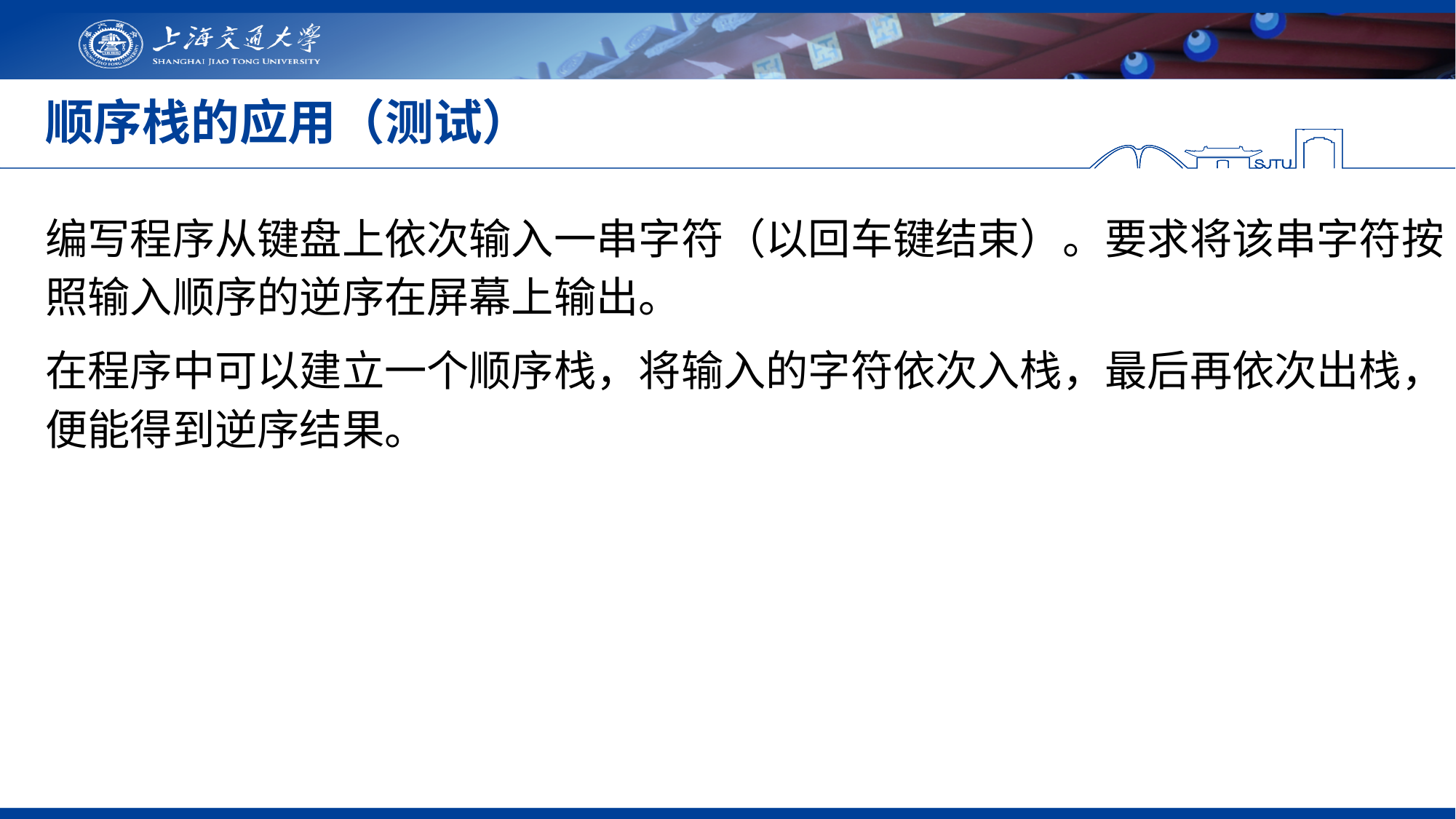

# 顺序栈的应用（测试）
编写程序从键盘上依次输入一串字符（以回车键结束）。要求将该串字符按照输入顺序的逆序在屏幕上输出。
在程序中可以建立一个顺序栈，将输入的字符依次入栈，最后再依次出栈，便能得到逆序结果。